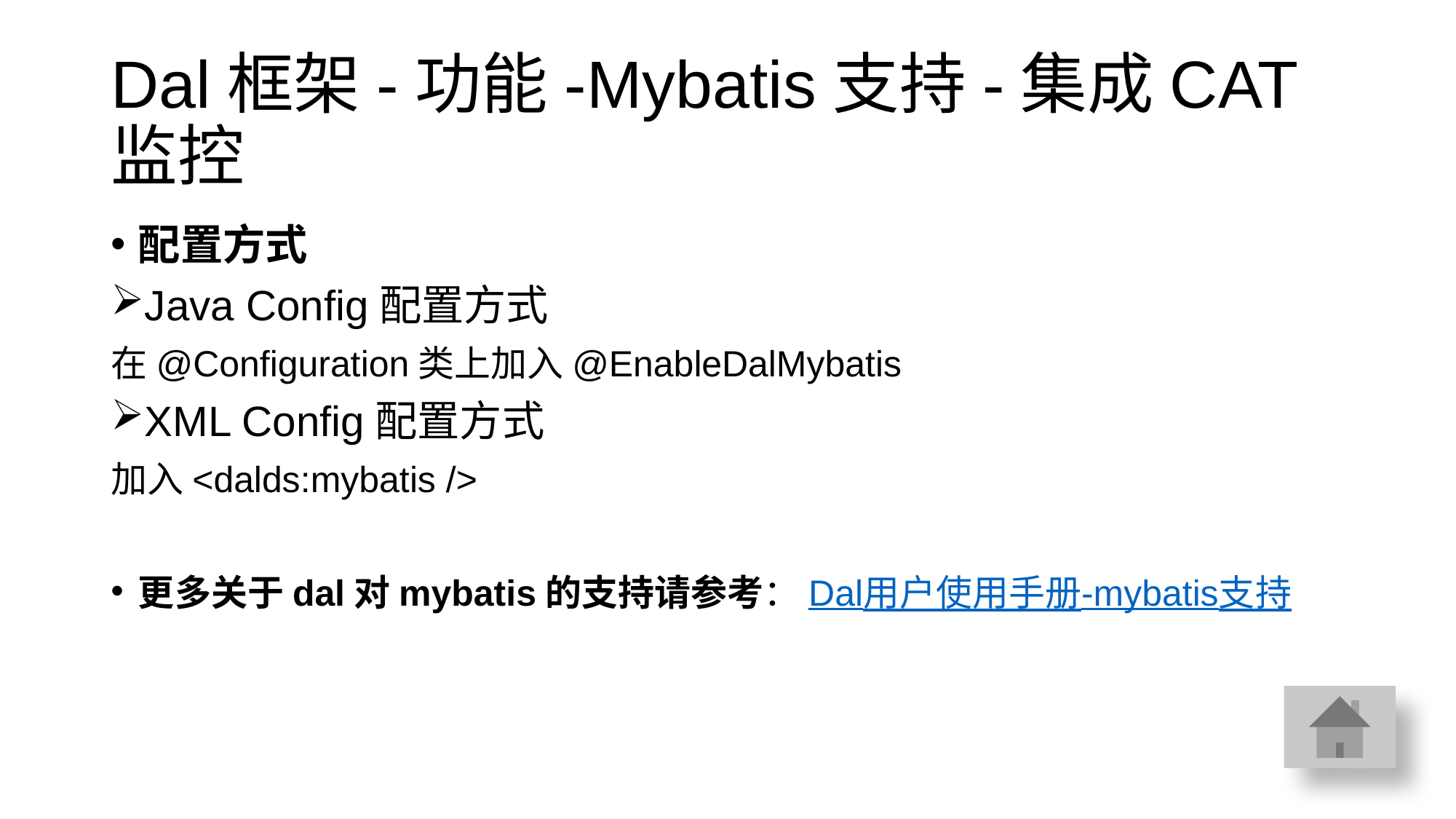

# Dal框架-功能-Mybatis支持-集成CAT监控
配置方式
Java Config配置方式
在@Configuration类上加入@EnableDalMybatis
XML Config配置方式
加入<dalds:mybatis />

更多关于dal对mybatis的支持请参考：Dal用户使用手册-mybatis支持